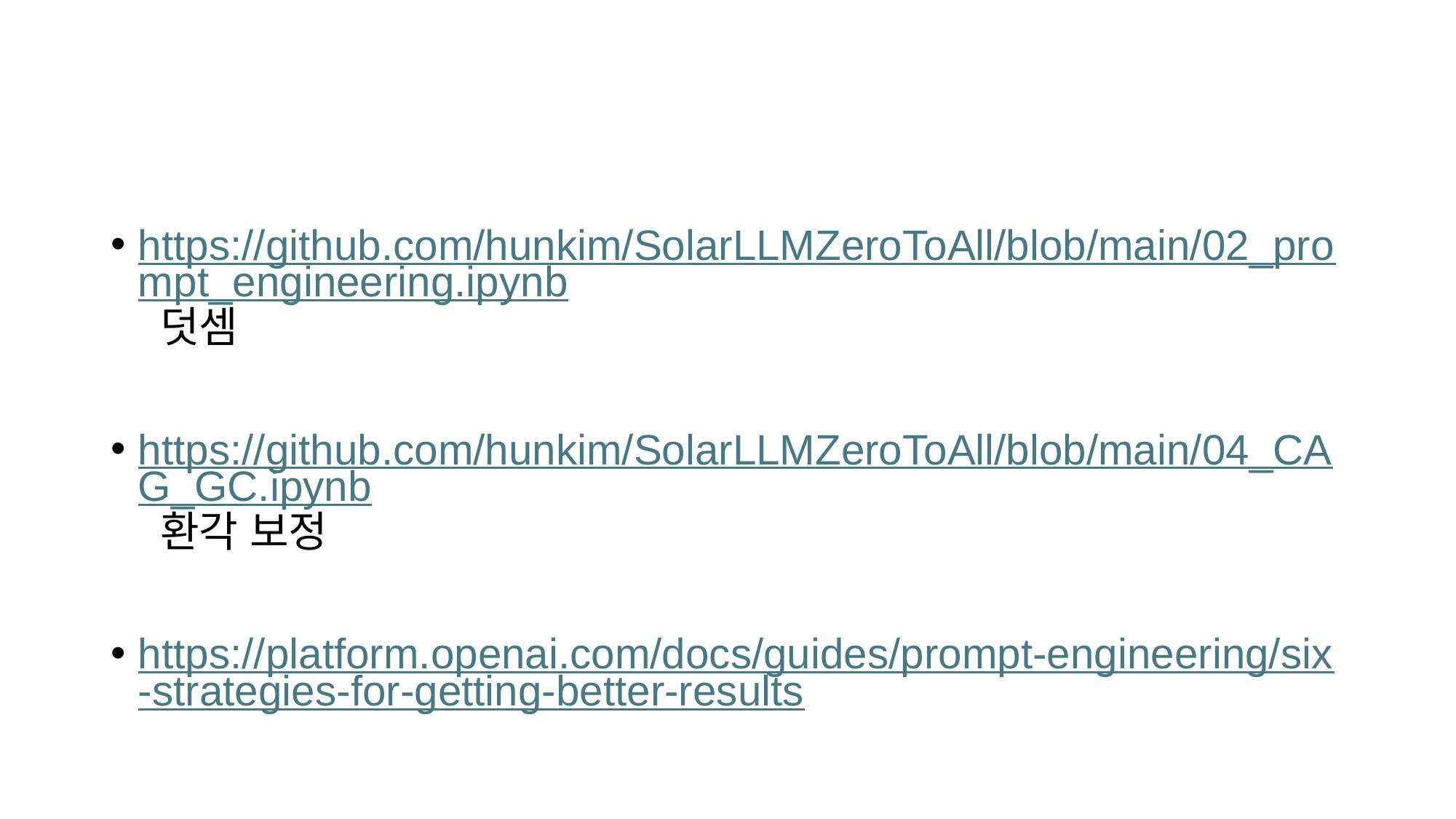

#
https://github.com/hunkim/SolarLLMZeroToAll/blob/main/02_prompt_engineering.ipynb 덧셈

https://github.com/hunkim/SolarLLMZeroToAll/blob/main/04_CAG_GC.ipynb 환각 보정

https://platform.openai.com/docs/guides/prompt-engineering/six-strategies-for-getting-better-results